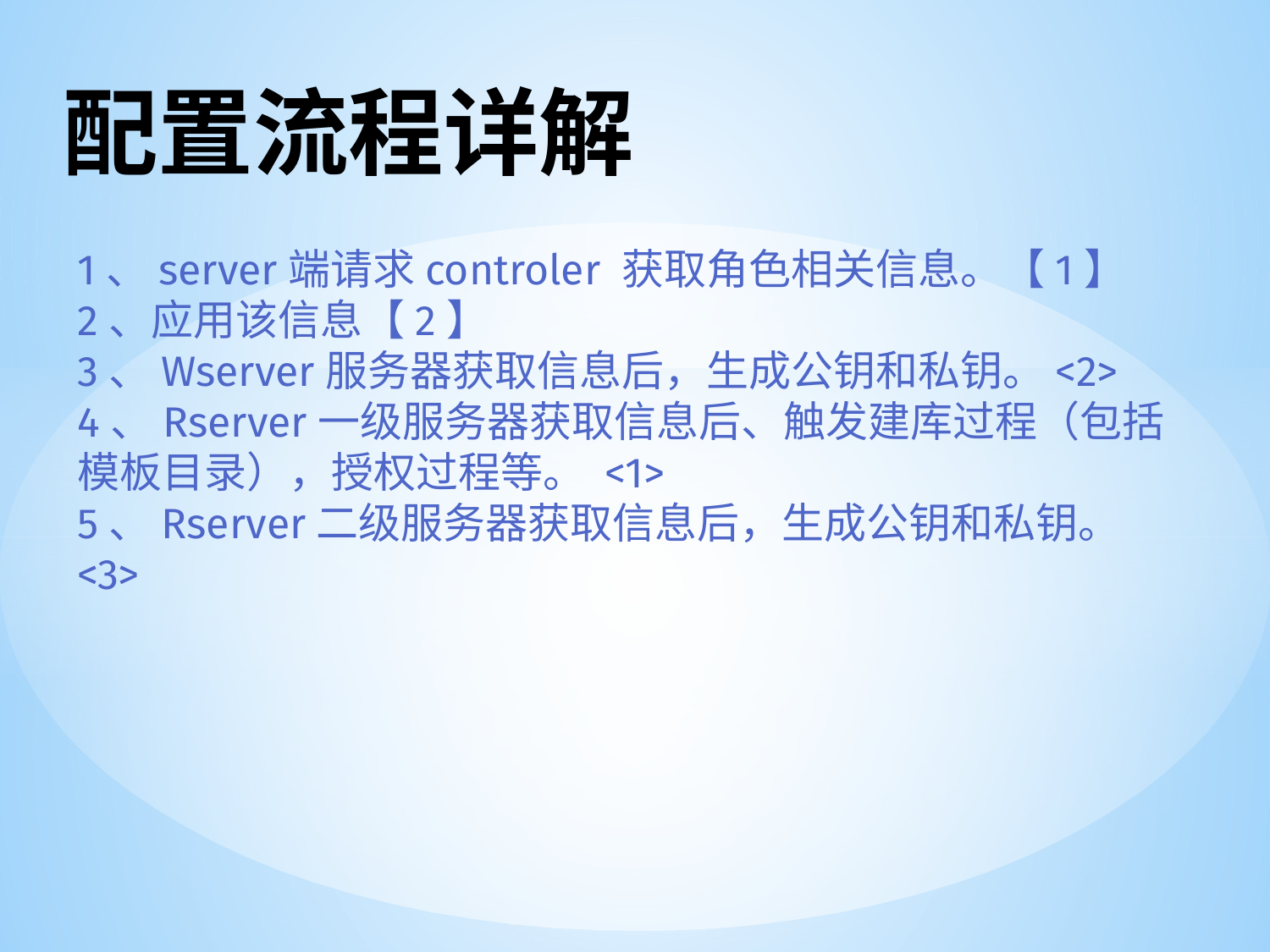

# 配置流程详解
1、server端请求controler 获取角色相关信息。【1】
2、应用该信息【2】
3、Wserver服务器获取信息后，生成公钥和私钥。<2>
4、Rserver一级服务器获取信息后、触发建库过程（包括模板目录），授权过程等。 <1>
5、Rserver二级服务器获取信息后，生成公钥和私钥。 <3>